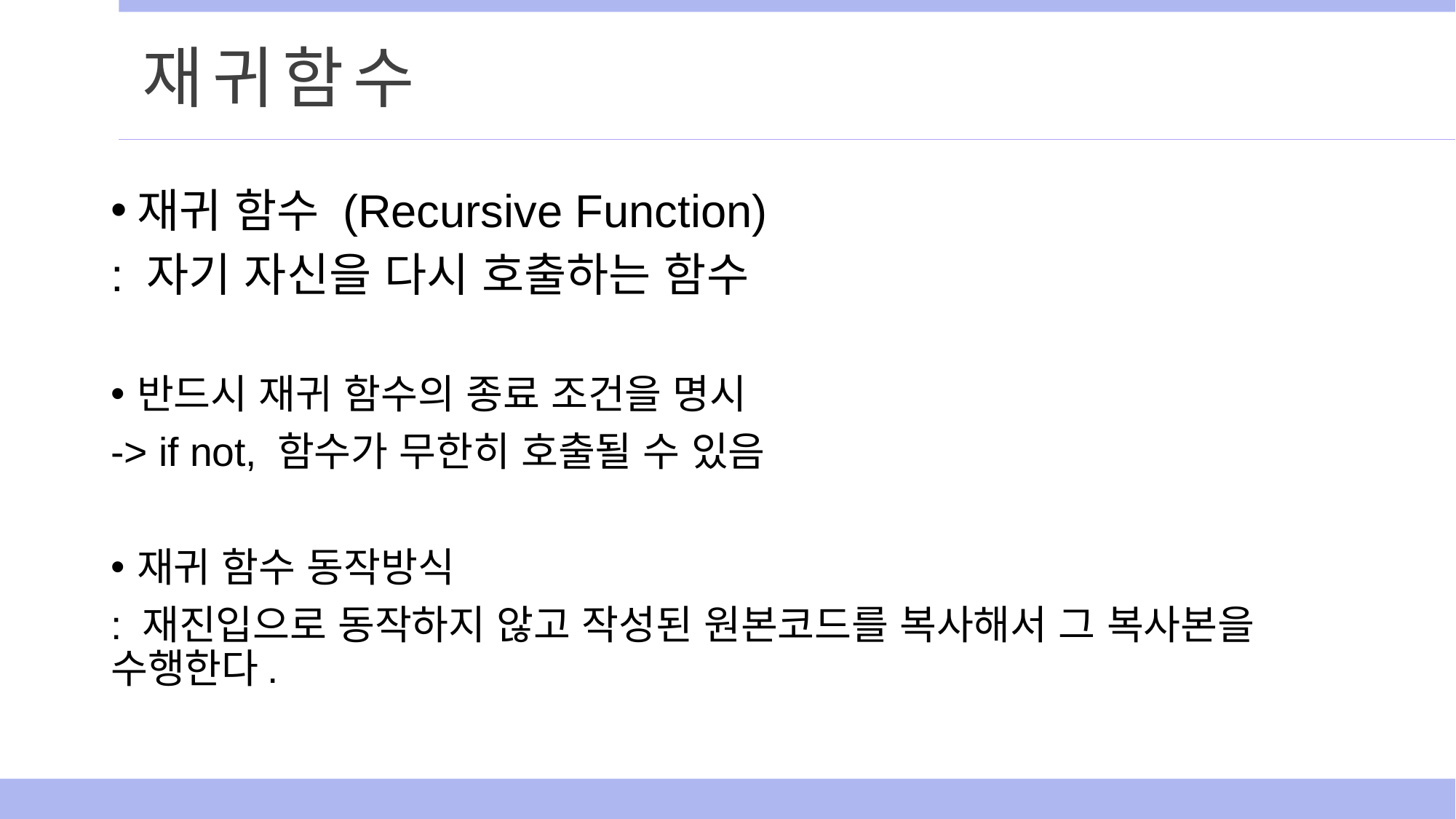

재귀함수
재귀 함수 (Recursive Function)
: 자기 자신을 다시 호출하는 함수

반드시 재귀 함수의 종료 조건을 명시
-> if not, 함수가 무한히 호출될 수 있음

재귀 함수 동작방식
: 재진입으로 동작하지 않고 작성된 원본코드를 복사해서 그 복사본을 수행한다.